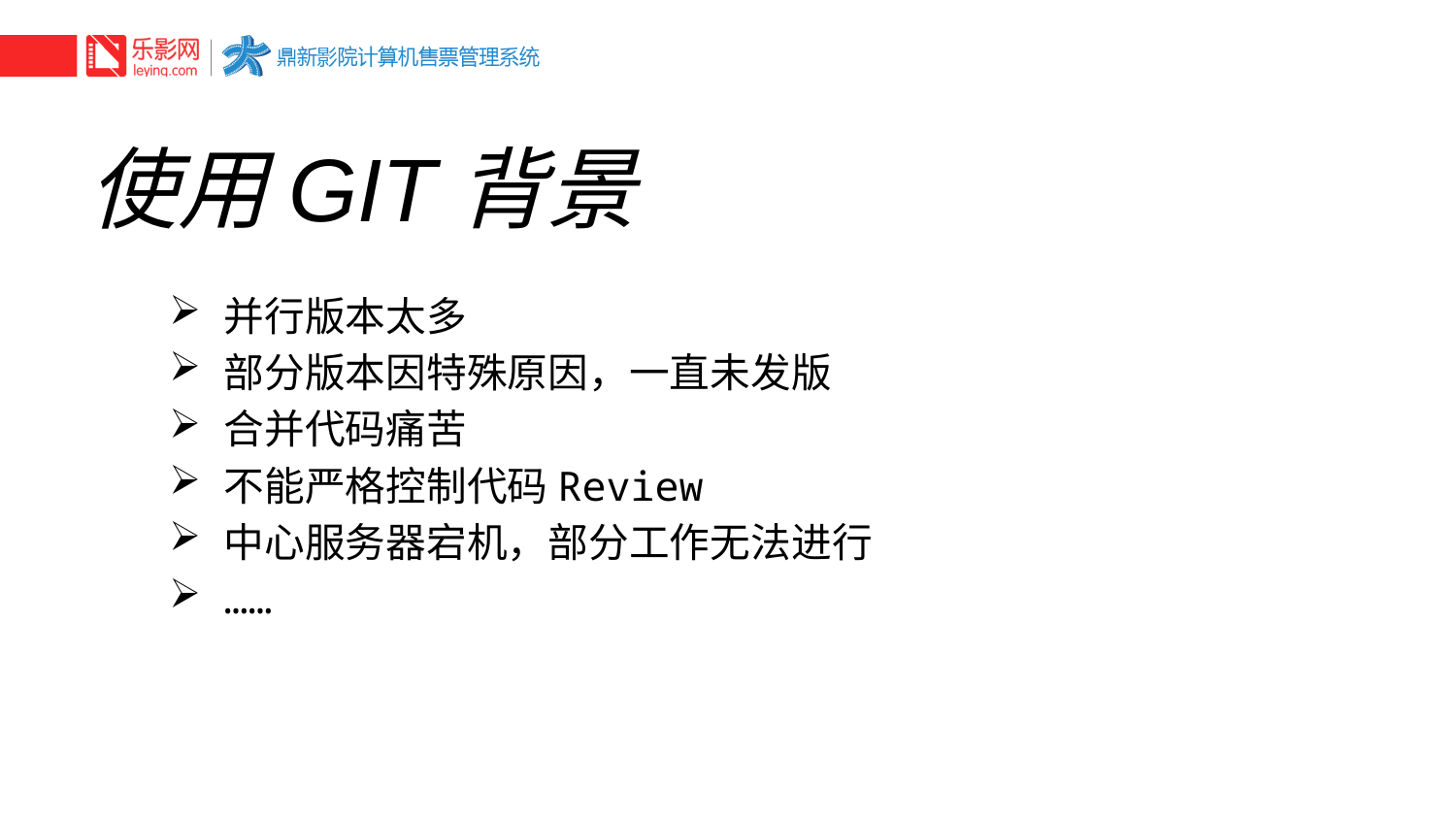

# 使用GIT背景
并行版本太多
部分版本因特殊原因，一直未发版
合并代码痛苦
不能严格控制代码Review
中心服务器宕机，部分工作无法进行
……